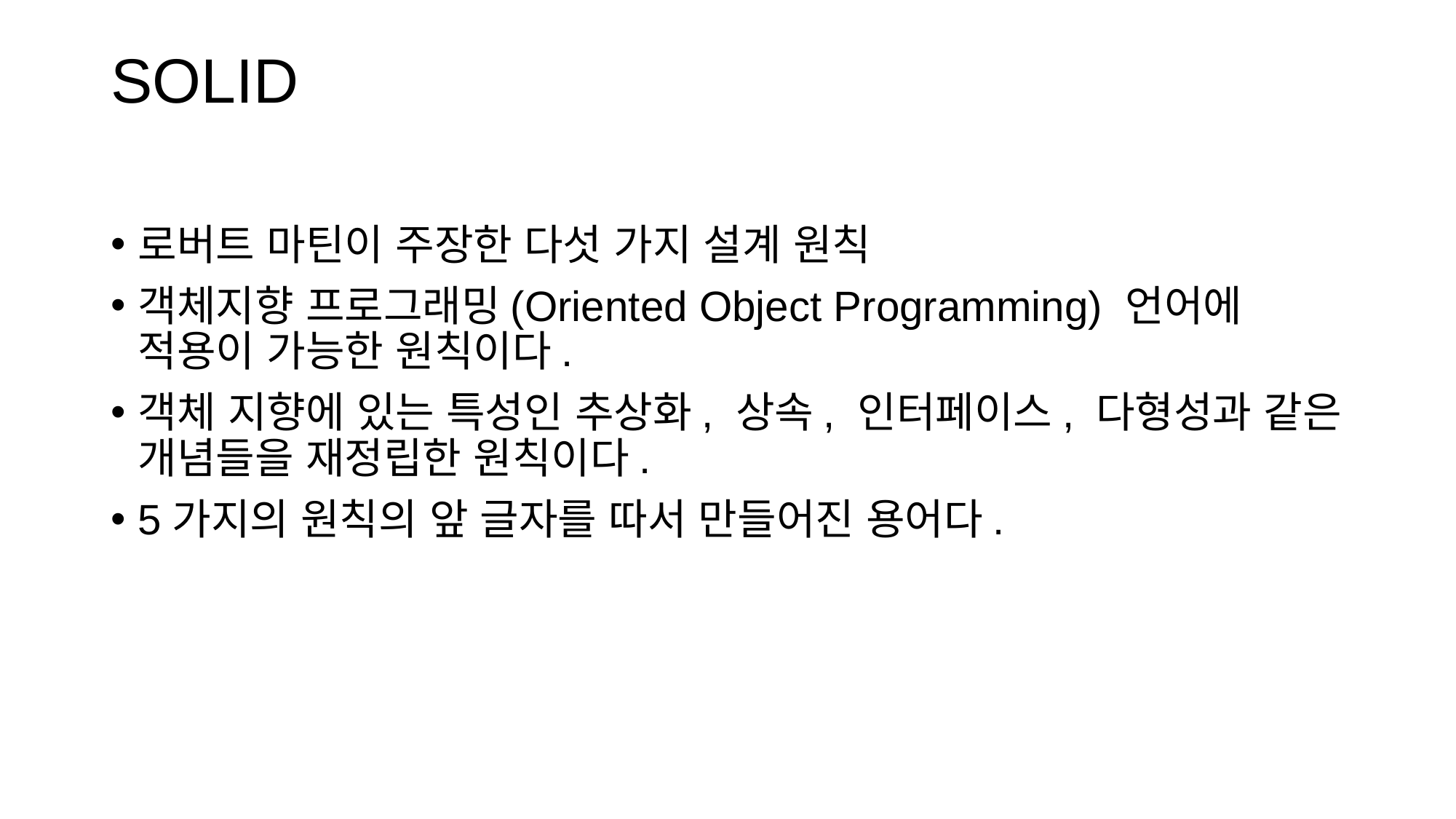

# SOLID
로버트 마틴이 주장한 다섯 가지 설계 원칙
객체지향 프로그래밍(Oriented Object Programming) 언어에 적용이 가능한 원칙이다.
객체 지향에 있는 특성인 추상화, 상속, 인터페이스, 다형성과 같은 개념들을 재정립한 원칙이다.
5가지의 원칙의 앞 글자를 따서 만들어진 용어다.